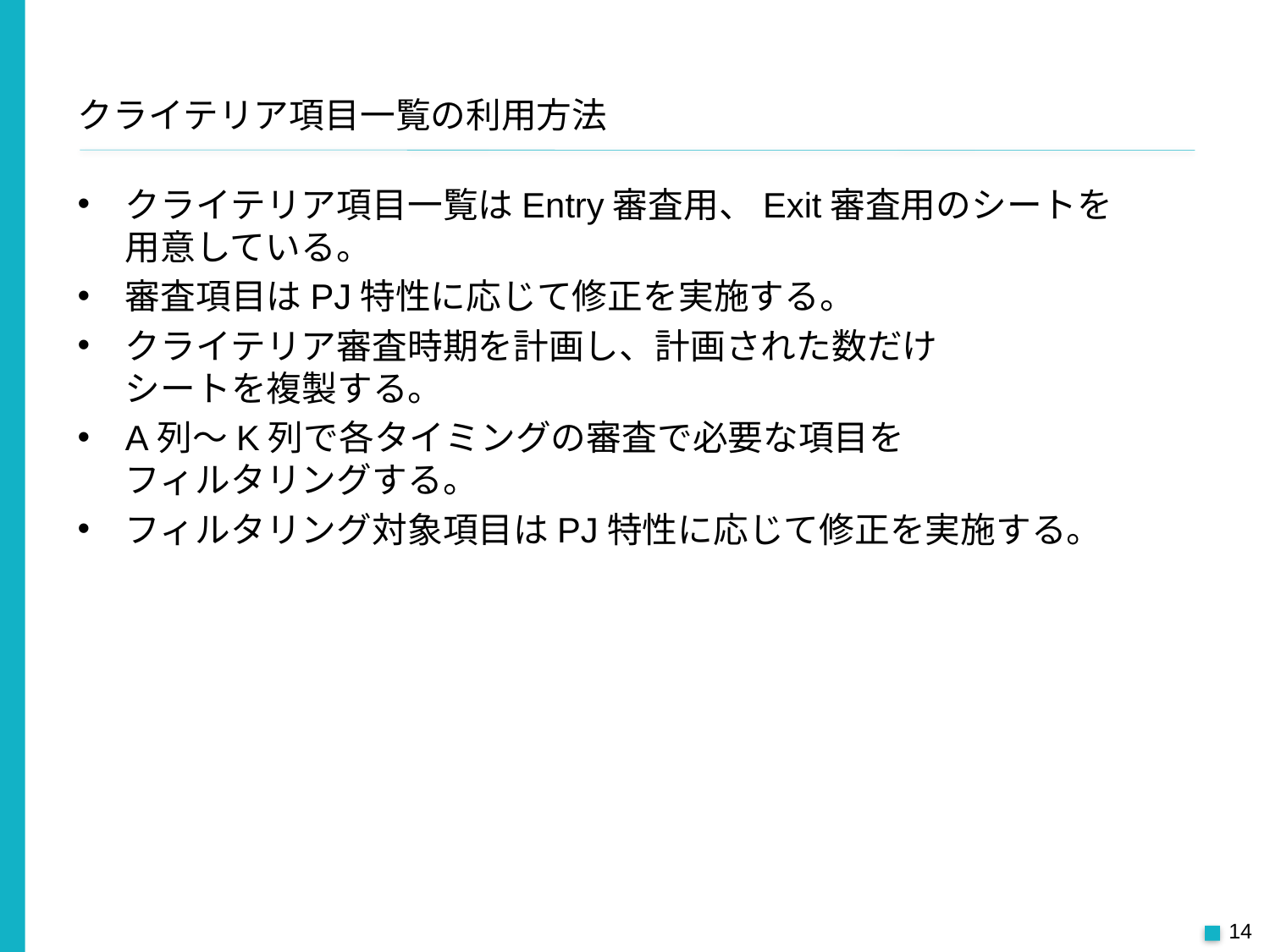

# クライテリア項目一覧の利用方法
クライテリア項目一覧はEntry審査用、Exit審査用のシートを
用意している。
審査項目はPJ特性に応じて修正を実施する。
クライテリア審査時期を計画し、計画された数だけ
シートを複製する。
A列～K列で各タイミングの審査で必要な項目を
フィルタリングする。
フィルタリング対象項目はPJ特性に応じて修正を実施する。
14